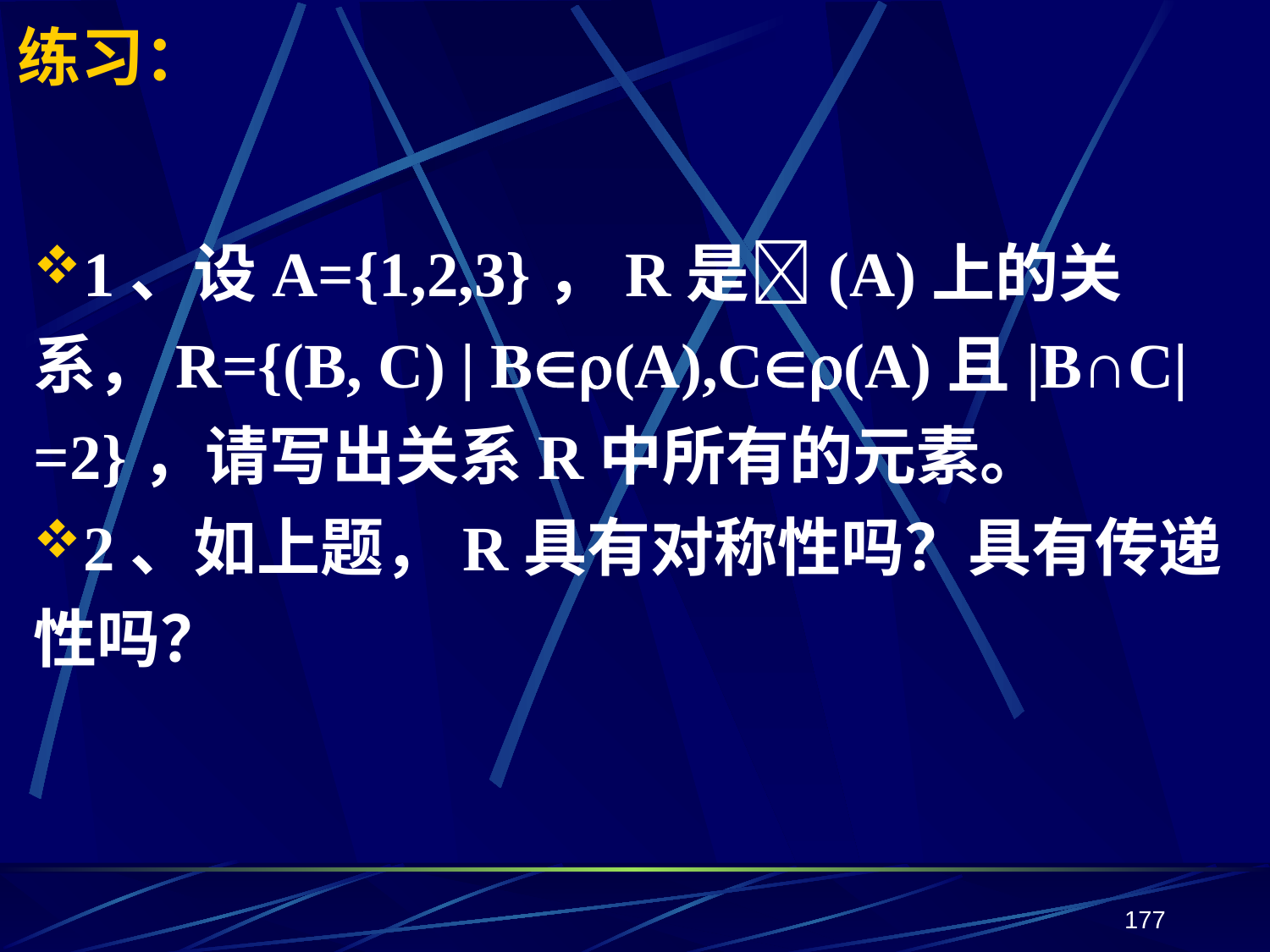

# 练习：
1、设A={1,2,3}，R是ρ(A)上的关系，R={(B, C) | B∈ρ(A),C∈ρ(A)且|B∩C|=2}，请写出关系R中所有的元素。
2、如上题，R具有对称性吗？具有传递性吗？

177